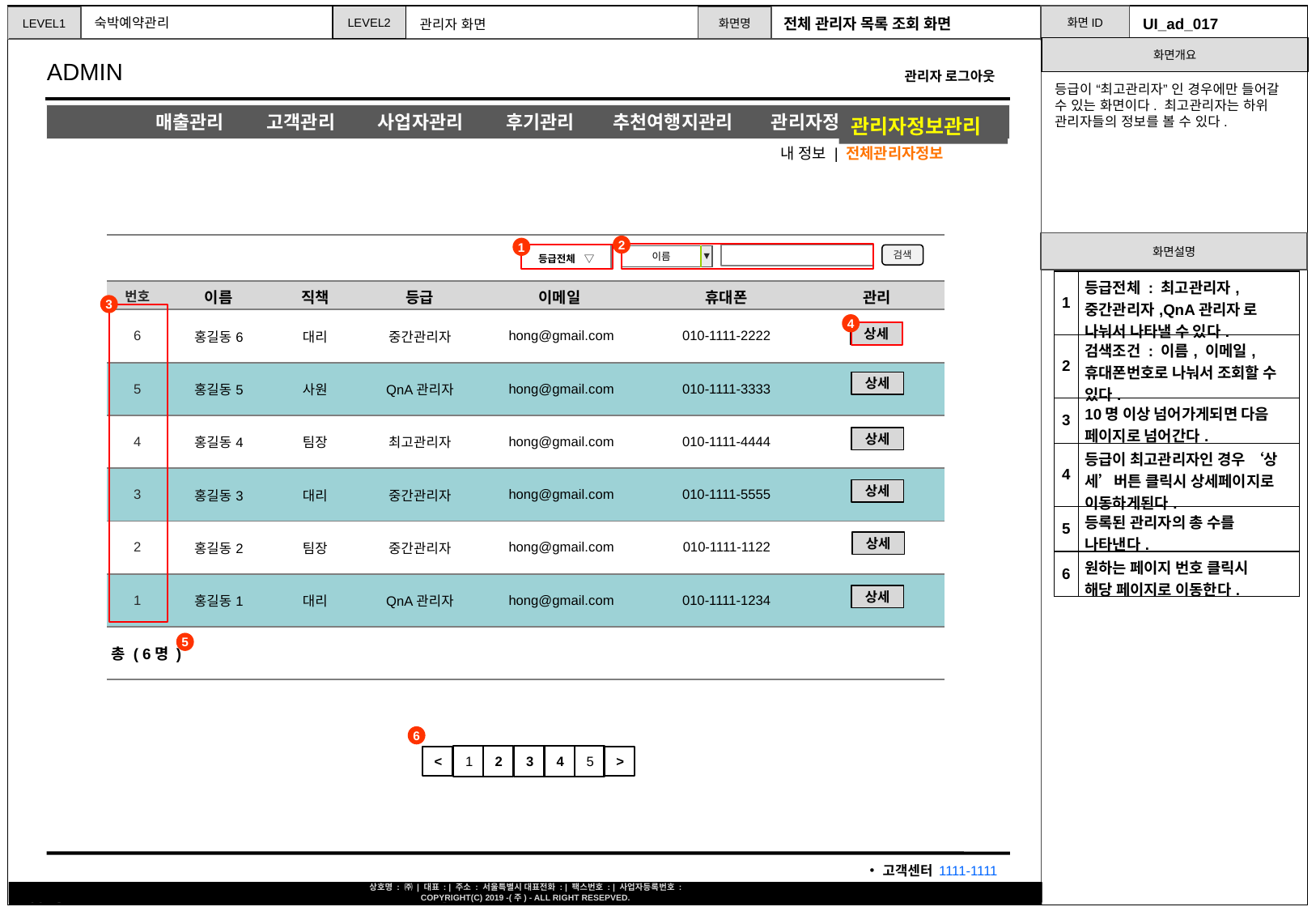

전체 관리자 목록 조회 화면
UI_ad_017
숙박예약관리
관리자 화면
등급이 “최고관리자” 인 경우에만 들어갈 수 있는 화면이다. 최고관리자는 하위 관리자들의 정보를 볼 수 있다.
관리자정보관리
내 정보 | 전체관리자정보
|  |  |  |  |  |  |  |
| --- | --- | --- | --- | --- | --- | --- |
| 번호 | 이름 | 직책 | 등급 | 이메일 | 휴대폰 | 관리 |
| 6 | 홍길동6 | 대리 | 중간관리자 | hong@gmail.com | 010-1111-2222 |  |
| 5 | 홍길동5 | 사원 | QnA관리자 | hong@gmail.com | 010-1111-3333 |  |
| 4 | 홍길동4 | 팀장 | 최고관리자 | hong@gmail.com | 010-1111-4444 |  |
| 3 | 홍길동3 | 대리 | 중간관리자 | hong@gmail.com | 010-1111-5555 |  |
| 2 | 홍길동2 | 팀장 | 중간관리자 | hong@gmail.com | 010-1111-1122 |  |
| 1 | 홍길동1 | 대리 | QnA관리자 | hong@gmail.com | 010-1111-1234 |  |
| 총 ( 6명 ) |  |  |  |  |  |  |
2
1

| 등급전체 ▽ |
| --- |
검색

| 이름 | ▼ |
| --- | --- |
| 1 | 등급전체 : 최고관리자, 중간관리자,QnA관리자 로 나눠서 나타낼 수 있다. |
| --- | --- |
| 2 | 검색조건 : 이름, 이메일, 휴대폰번호로 나눠서 조회할 수 있다. |
| 3 | 10명 이상 넘어가게되면 다음 페이지로 넘어간다. |
| 4 | 등급이 최고관리자인 경우 ‘상세’버튼 클릭시 상세페이지로 이동하게된다. |
| 5 | 등록된 관리자의 총 수를 나타낸다. |
| 6 | 원하는 페이지 번호 클릭시 해당 페이지로 이동한다. |
3

4
상세

상세
상세
상세
상세
상세
5
6
1
2
3
4
5
<
>